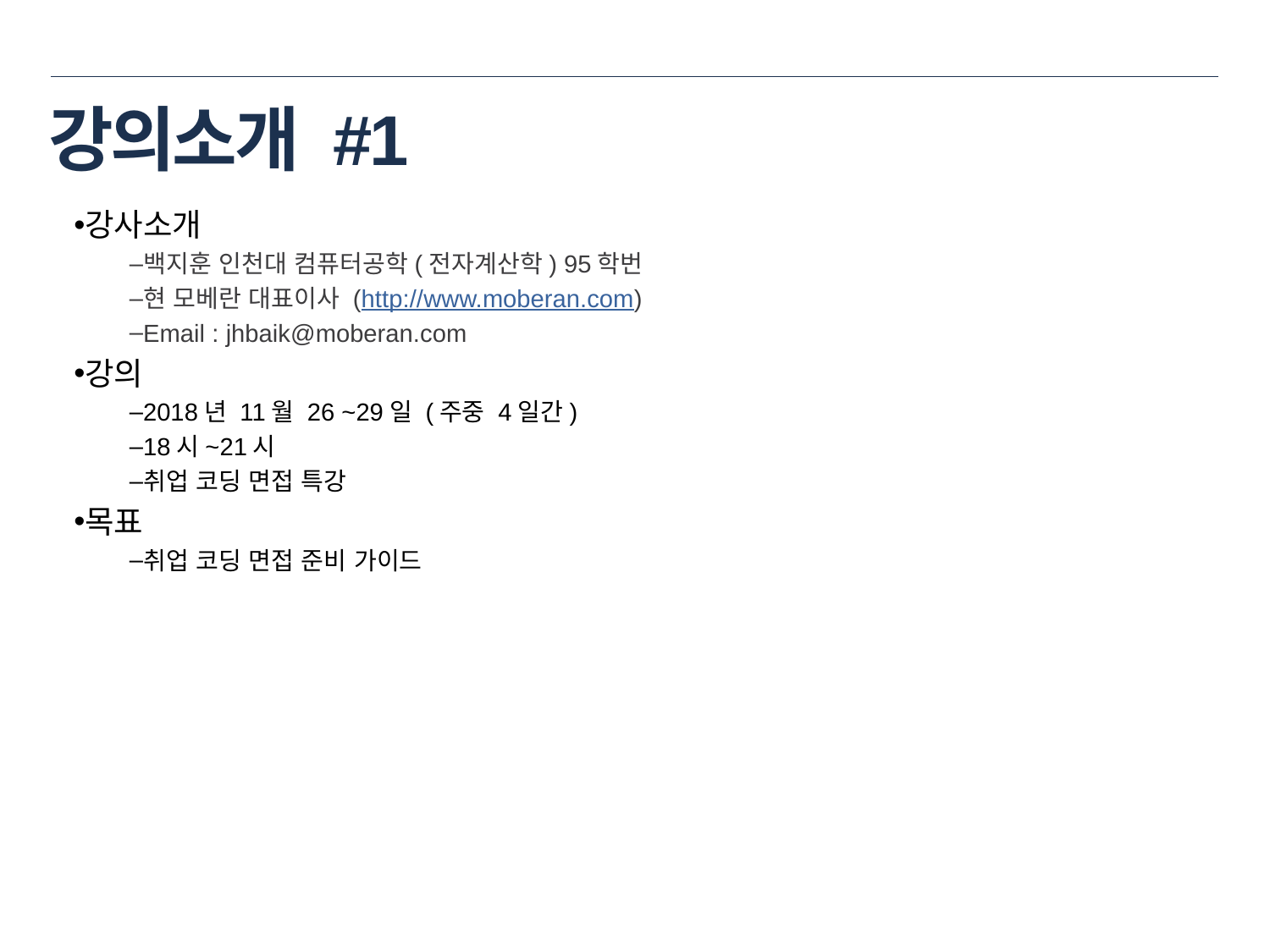

# 강의소개 #1
강사소개
백지훈 인천대 컴퓨터공학(전자계산학) 95학번
현 모베란 대표이사 (http://www.moberan.com)
Email : jhbaik@moberan.com
강의
2018년 11월 26 ~29일 (주중 4일간)
18시~21시
취업 코딩 면접 특강
목표
취업 코딩 면접 준비 가이드